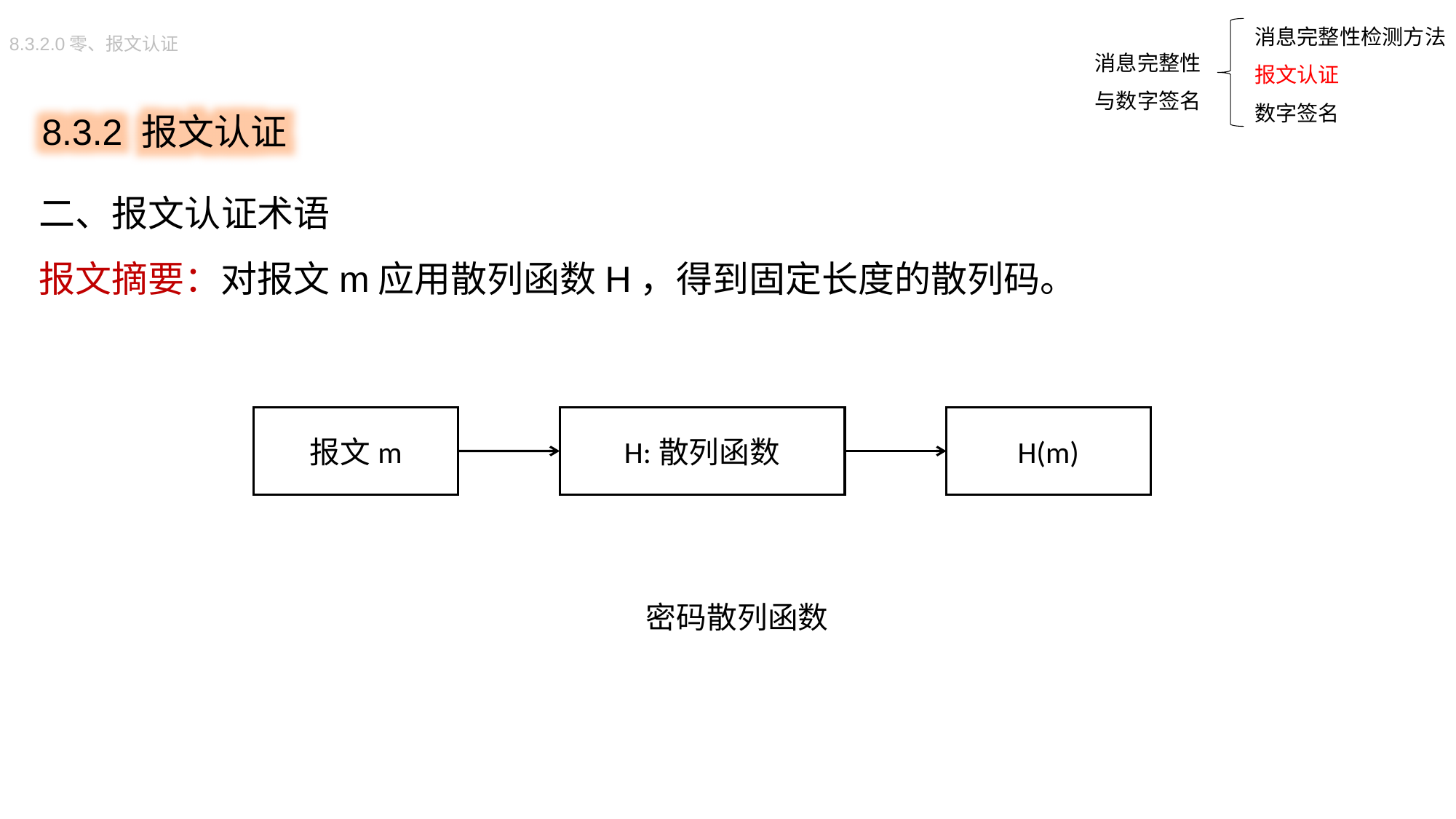

消息完整性检测方法
报文认证
数字签名

8.3.2.0零、报文认证
消息完整性
与数字签名
8.3.2 报文认证
二、报文认证术语
报文摘要：对报文m应用散列函数H，得到固定长度的散列码。
H:散列函数
H(m)
报文m
密码散列函数